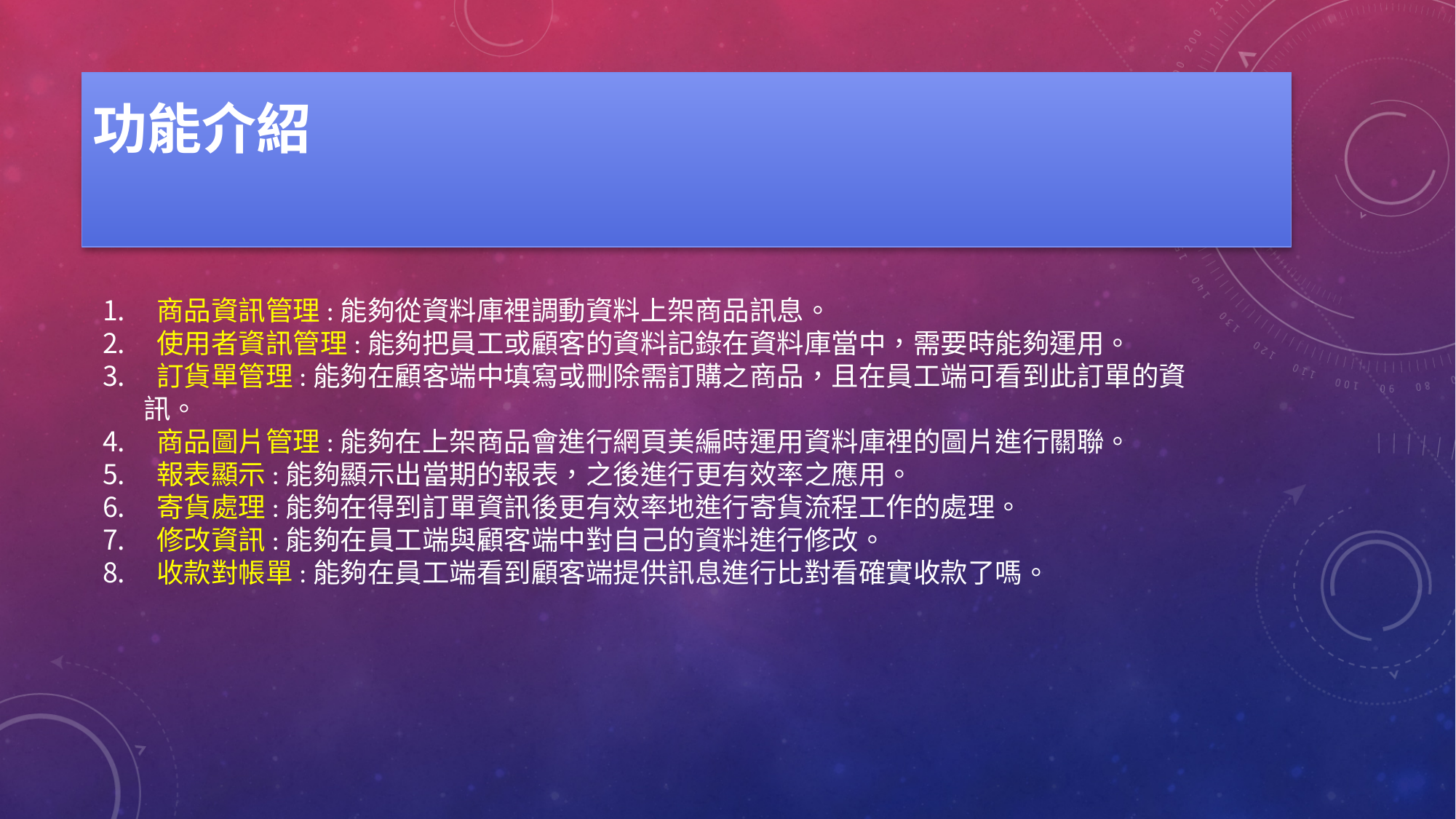

# 功能介紹
 商品資訊管理:能夠從資料庫裡調動資料上架商品訊息。
 使用者資訊管理:能夠把員工或顧客的資料記錄在資料庫當中，需要時能夠運用。
 訂貨單管理:能夠在顧客端中填寫或刪除需訂購之商品，且在員工端可看到此訂單的資訊。
 商品圖片管理:能夠在上架商品會進行網頁美編時運用資料庫裡的圖片進行關聯。
 報表顯示:能夠顯示出當期的報表，之後進行更有效率之應用。
 寄貨處理:能夠在得到訂單資訊後更有效率地進行寄貨流程工作的處理。
 修改資訊:能夠在員工端與顧客端中對自己的資料進行修改。
 收款對帳單:能夠在員工端看到顧客端提供訊息進行比對看確實收款了嗎。